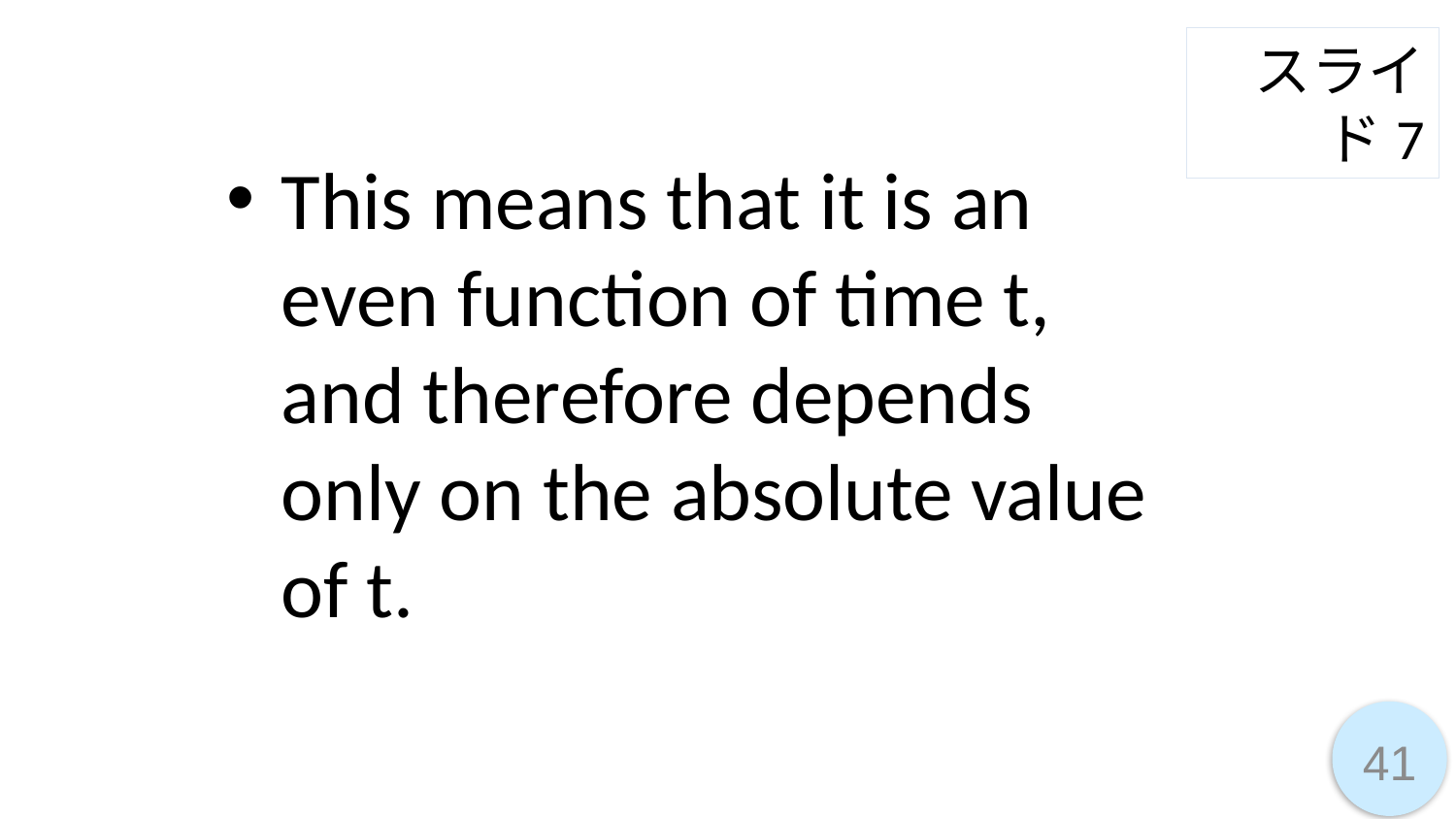

スライド7
This means that it is an even function of time t, and therefore depends only on the absolute value of t.
41